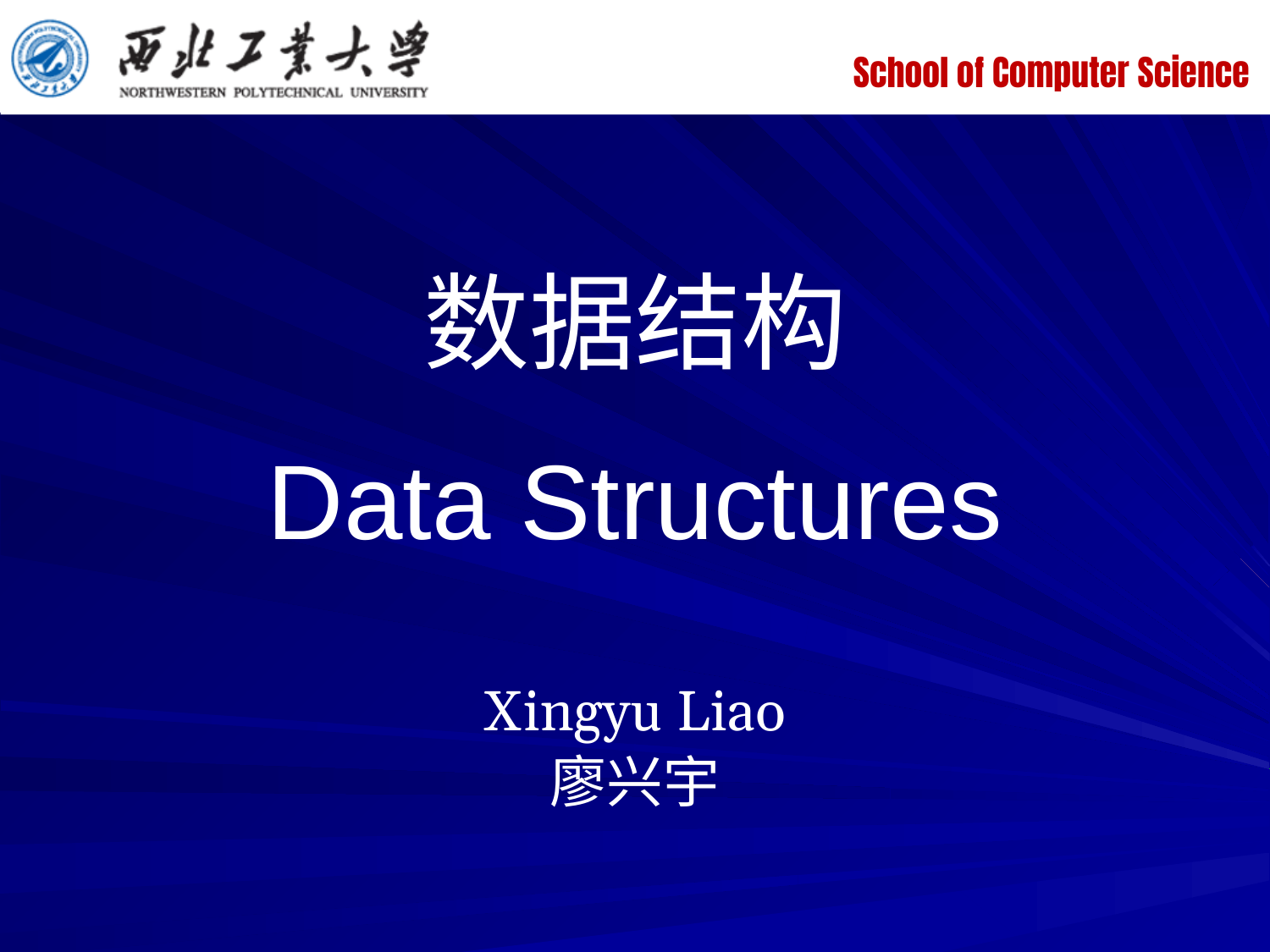

# 数据结构 Data Structures
Xingyu Liao
廖兴宇